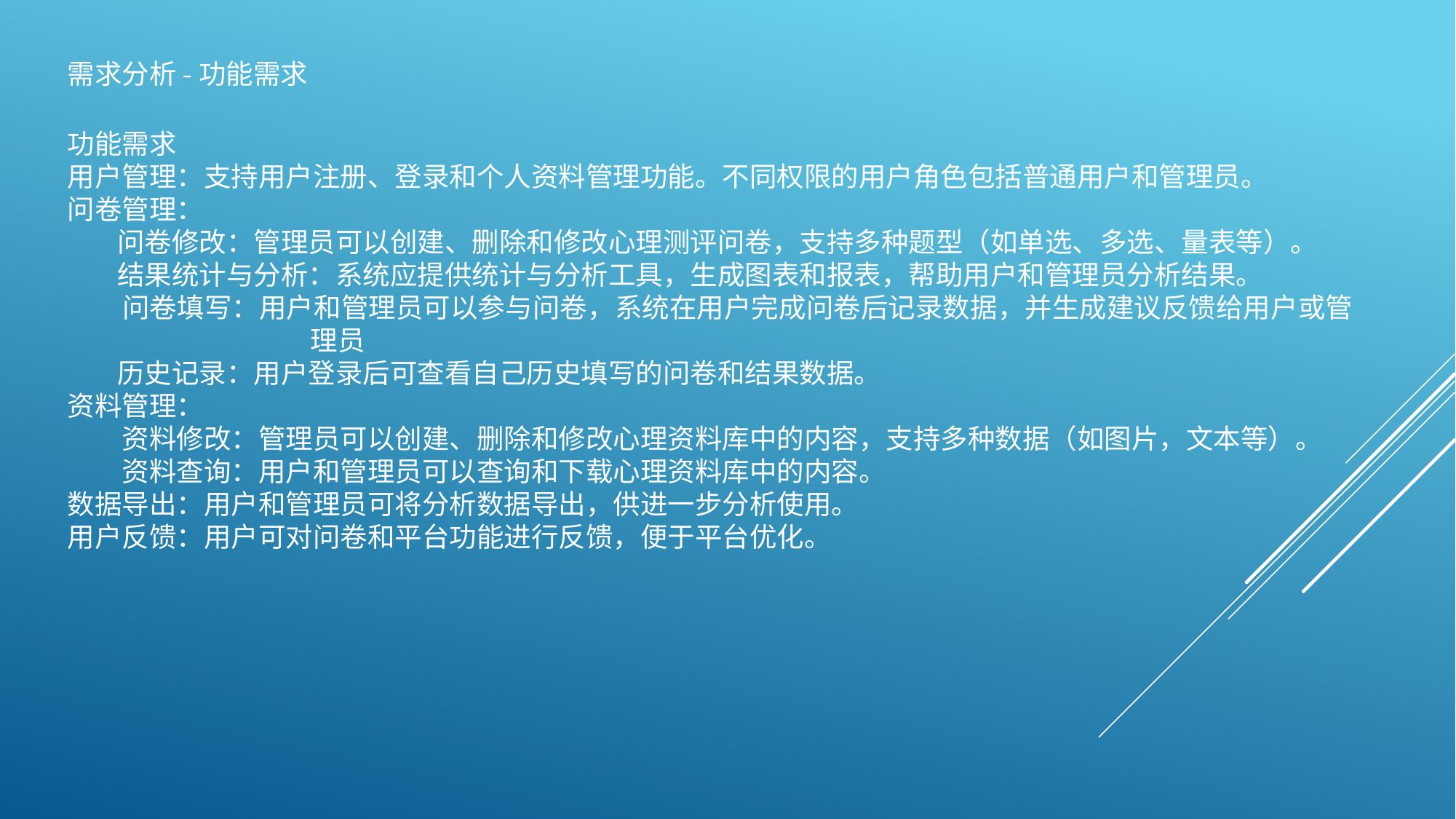

需求分析-功能需求
功能需求
用户管理：支持用户注册、登录和个人资料管理功能。不同权限的用户角色包括普通用户和管理员。
问卷管理：
       问卷修改：管理员可以创建、删除和修改心理测评问卷，支持多种题型（如单选、多选、量表等）。
       结果统计与分析：系统应提供统计与分析工具，生成图表和报表，帮助用户和管理员分析结果。
	问卷填写：用户和管理员可以参与问卷，系统在用户完成问卷后记录数据，并生成建议反馈给用户或管			    理员
       历史记录：用户登录后可查看自己历史填写的问卷和结果数据。
资料管理：
	资料修改：管理员可以创建、删除和修改心理资料库中的内容，支持多种数据（如图片，文本等）。
	资料查询：用户和管理员可以查询和下载心理资料库中的内容。
数据导出：用户和管理员可将分析数据导出，供进一步分析使用。
用户反馈：用户可对问卷和平台功能进行反馈，便于平台优化。